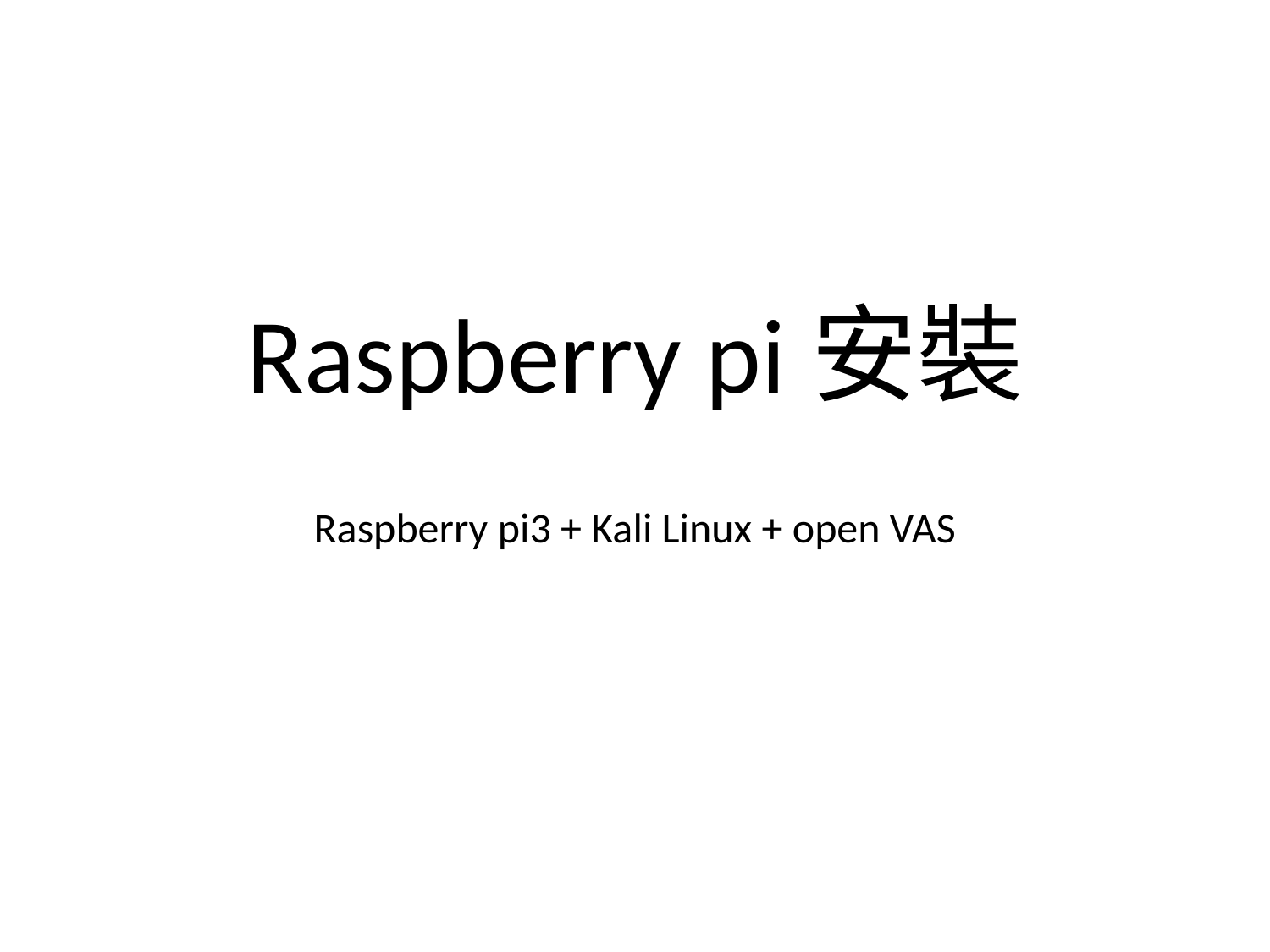

# Raspberry pi安裝
Raspberry pi3 + Kali Linux + open VAS